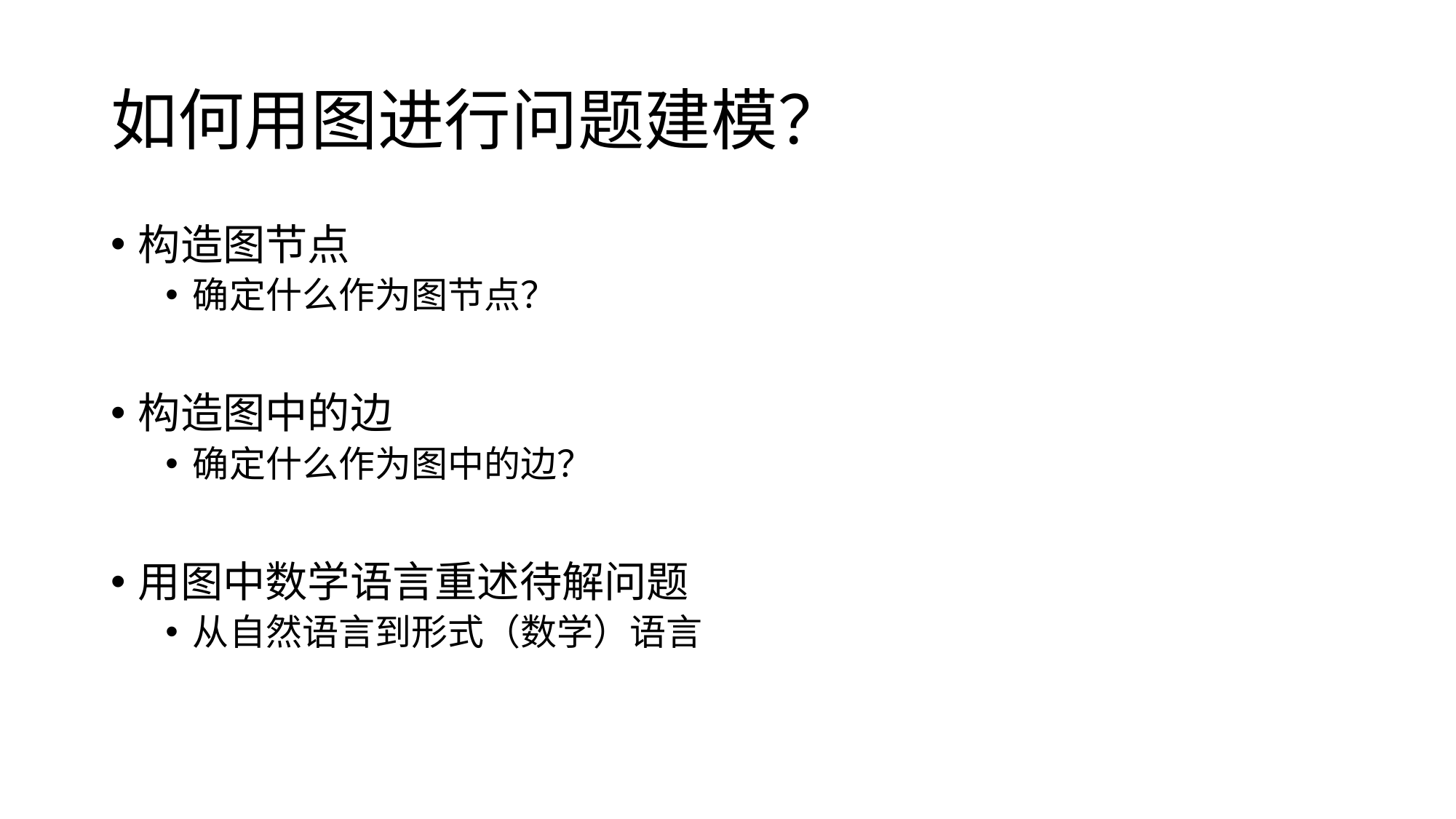

# 如何用图进行问题建模？
构造图节点
确定什么作为图节点？

构造图中的边
确定什么作为图中的边？

用图中数学语言重述待解问题
从自然语言到形式（数学）语言